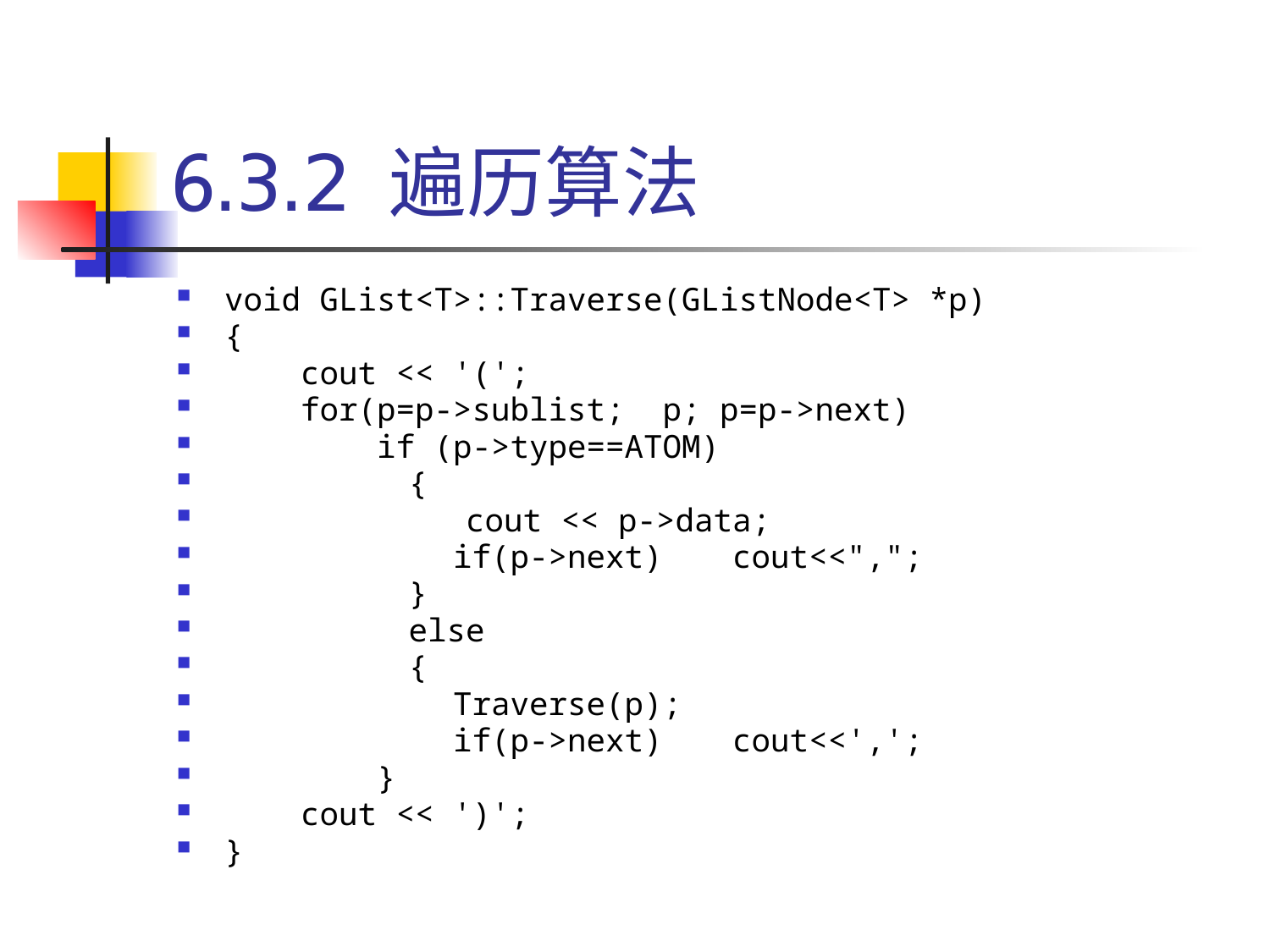

# 6.3.2 遍历算法
void GList<T>::Traverse(GListNode<T> *p)
{
    cout << '(';
    for(p=p->sublist;  p; p=p->next)
        if (p->type==ATOM)
	   {
	      cout << p->data;
            if(p->next)	cout<<",";
	   }
	   else
	   {
            Traverse(p);
            if(p->next)	cout<<',';
        }
    cout << ')';
}